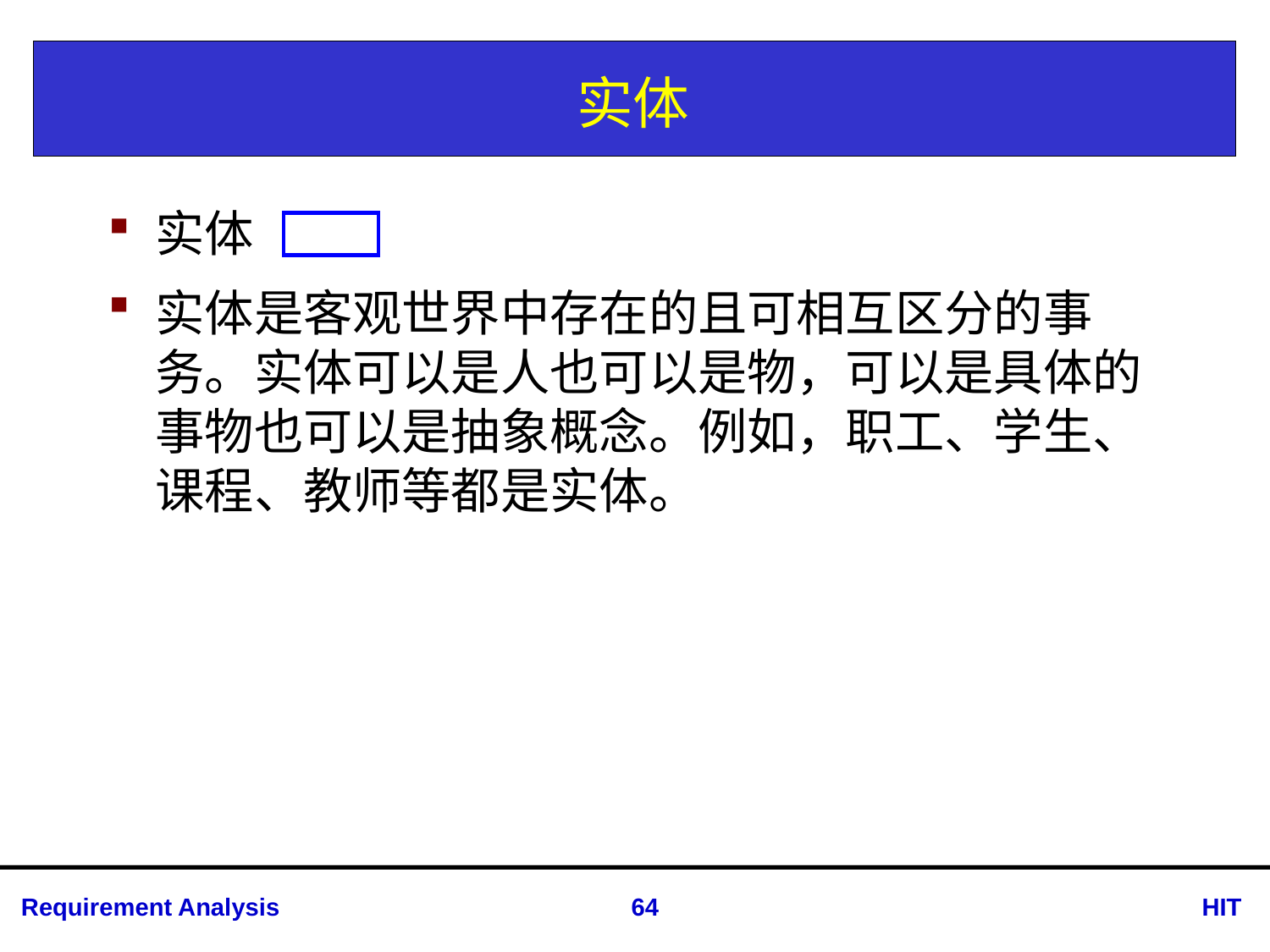

# 实体
实体
实体是客观世界中存在的且可相互区分的事务。实体可以是人也可以是物，可以是具体的事物也可以是抽象概念。例如，职工、学生、课程、教师等都是实体。